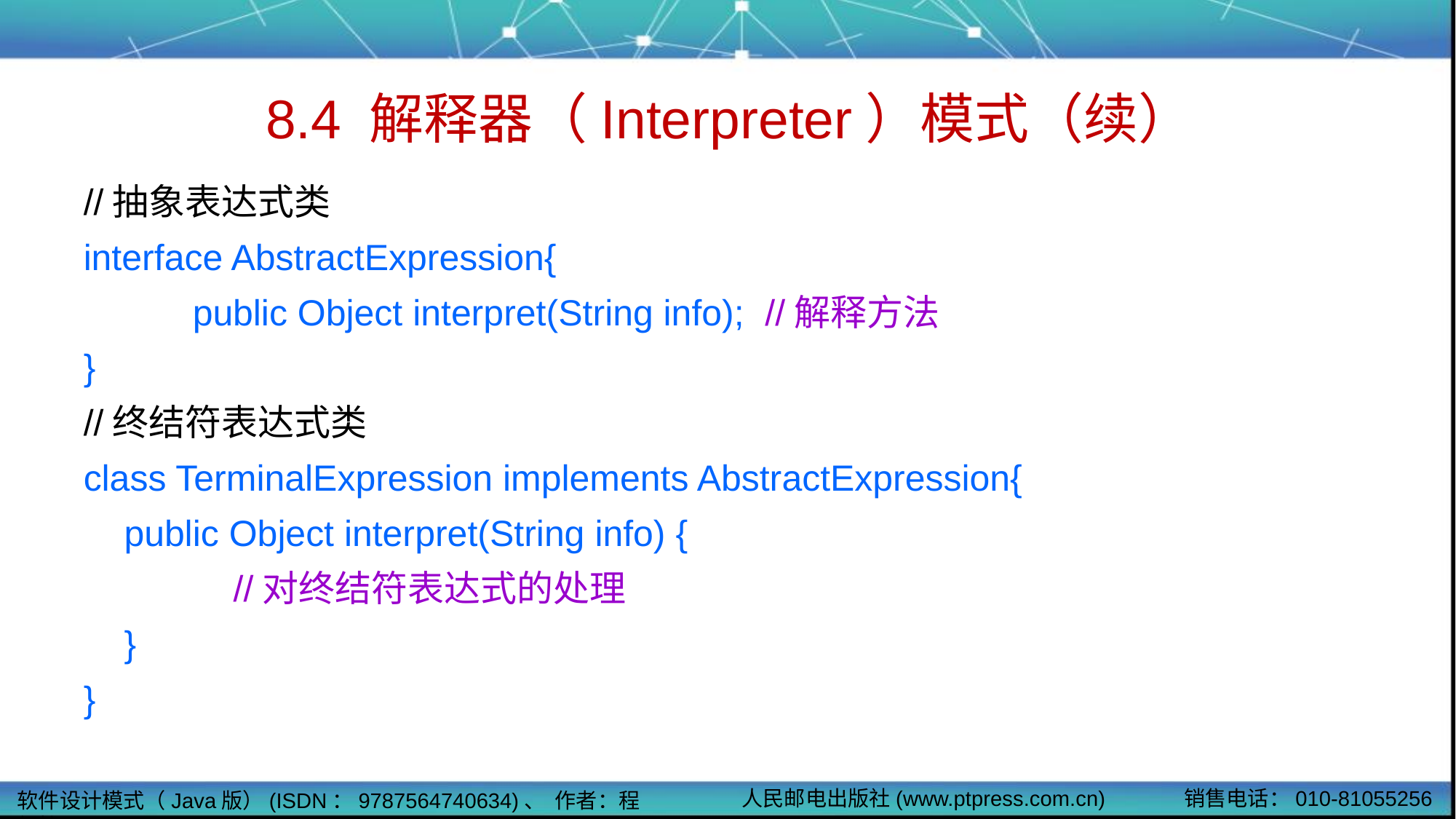

# 8.4 解释器（Interpreter）模式（续）
//抽象表达式类
interface AbstractExpression{
	public Object interpret(String info);  //解释方法
}
//终结符表达式类
class TerminalExpression implements AbstractExpression{
    public Object interpret(String info) {
    	    //对终结符表达式的处理
    }
}
人民邮电出版社(www.ptpress.com.cn)
销售电话：010-81055256
软件设计模式（Java版）(ISDN：9787564740634)、  作者：程细柱